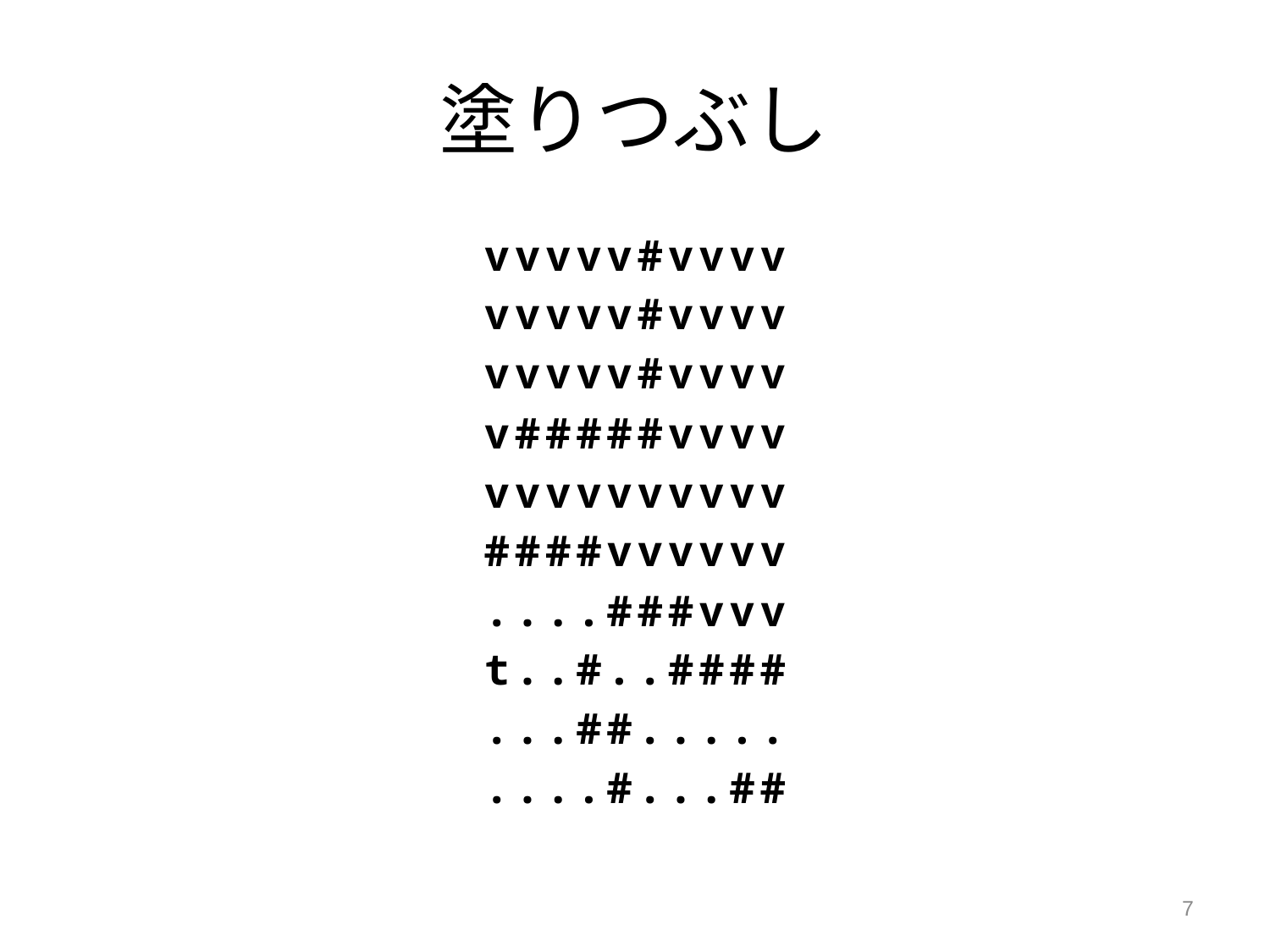

# 塗りつぶし
vvvvv#vvvv
vvvvv#vvvv
vvvvv#vvvv
v#####vvvv
vvvvvvvvvv
####vvvvvv
....###vvv
t..#..####
...##.....
....#...##
7